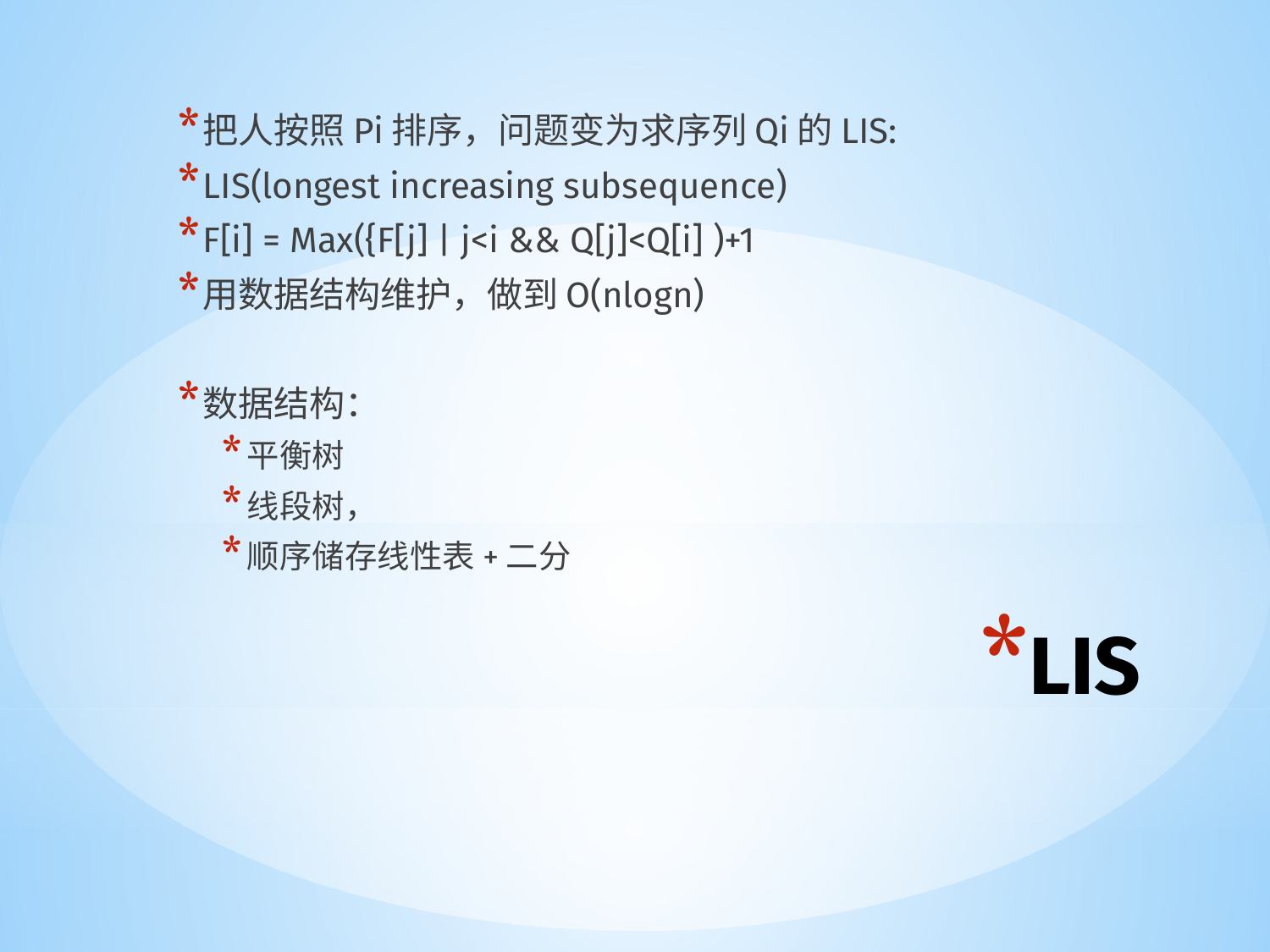

把人按照Pi排序，问题变为求序列Qi的LIS:
LIS(longest increasing subsequence)
F[i] = Max({F[j] | j<i && Q[j]<Q[i] )+1
用数据结构维护，做到O(nlogn)

数据结构：
平衡树
线段树，
顺序储存线性表+二分

# LIS